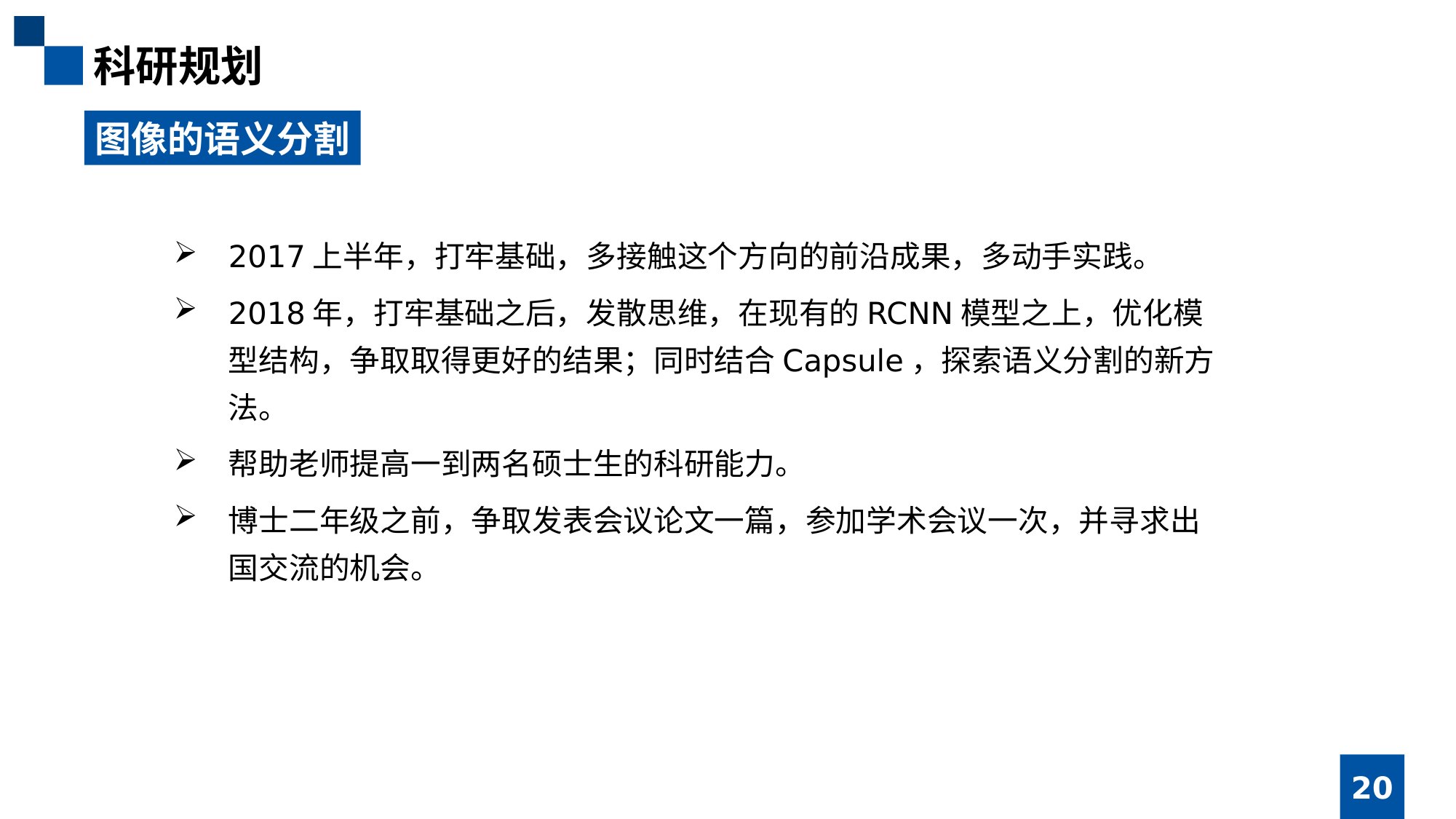

科研规划
图像的语义分割
2017上半年，打牢基础，多接触这个方向的前沿成果，多动手实践。
2018年，打牢基础之后，发散思维，在现有的RCNN模型之上，优化模型结构，争取取得更好的结果；同时结合Capsule，探索语义分割的新方法。
帮助老师提高一到两名硕士生的科研能力。
博士二年级之前，争取发表会议论文一篇，参加学术会议一次，并寻求出国交流的机会。
20